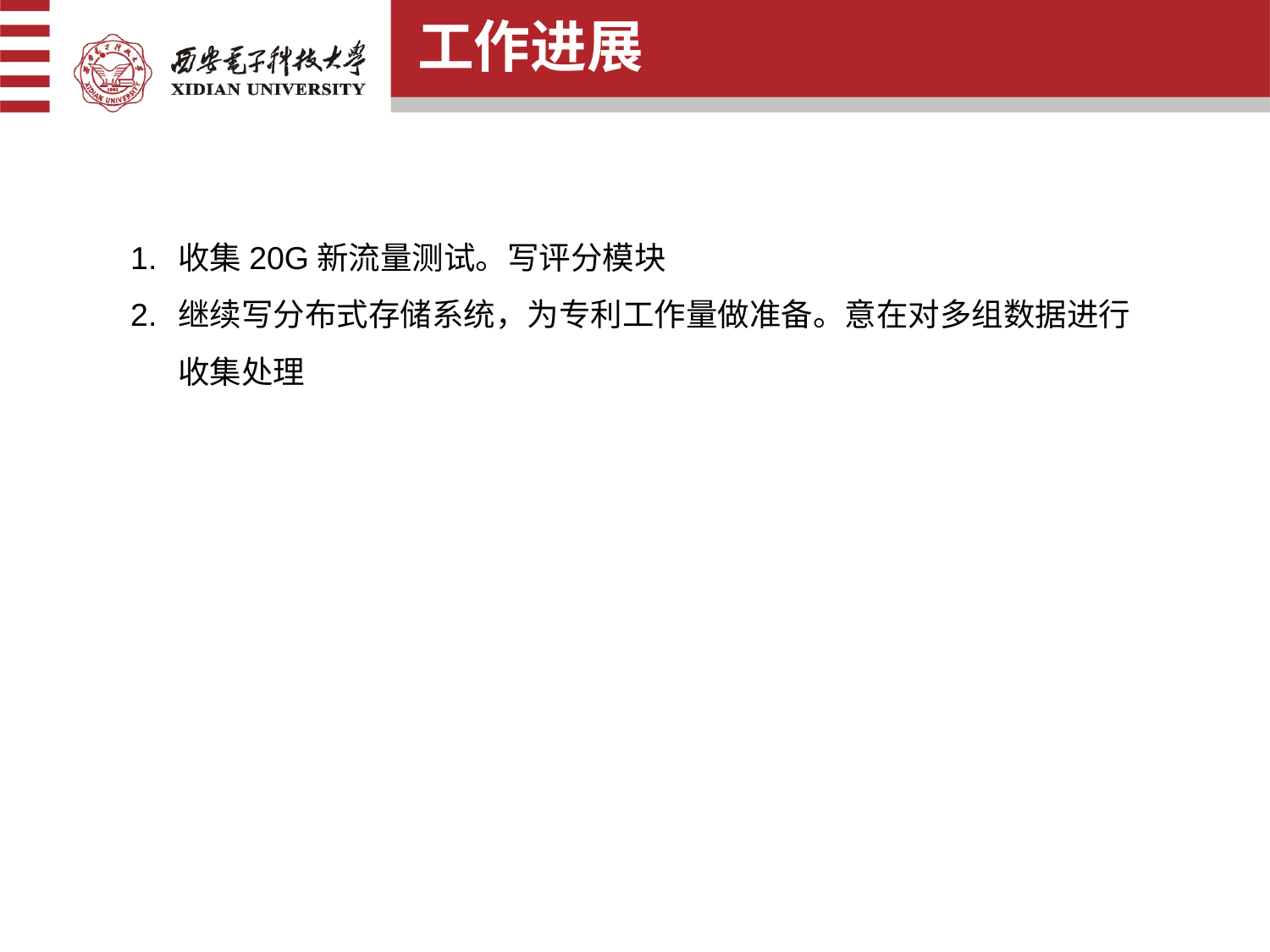

工作进展
收集20G新流量测试。写评分模块
继续写分布式存储系统，为专利工作量做准备。意在对多组数据进行收集处理